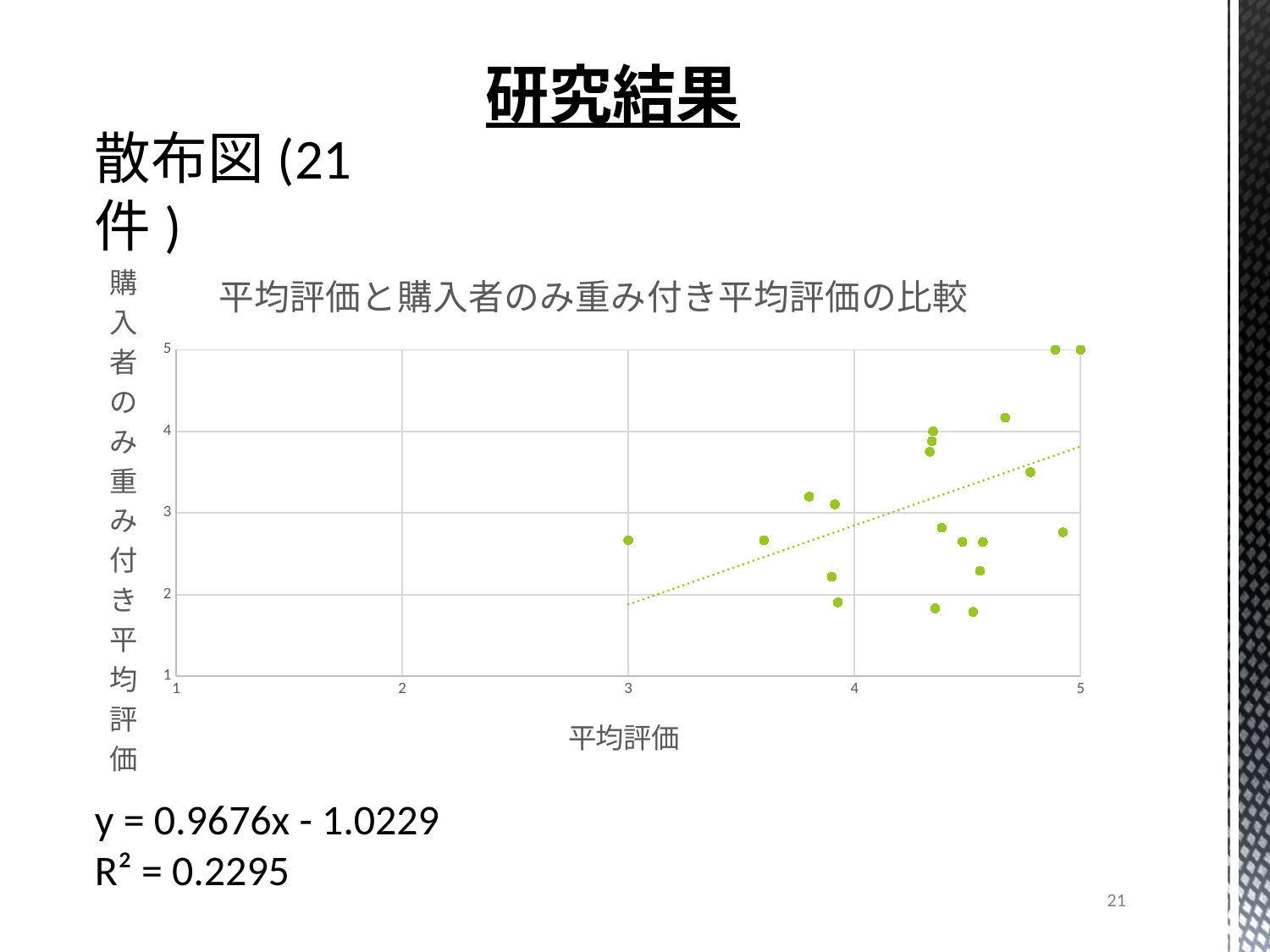

研究結果
散布図(21件)

### Chart: 平均評価と購入者のみ重み付き平均評価の比較

| Category | 購入者のみ重み付き平均 |
|---|---|
y = 0.9676x - 1.0229
R² = 0.2295

21